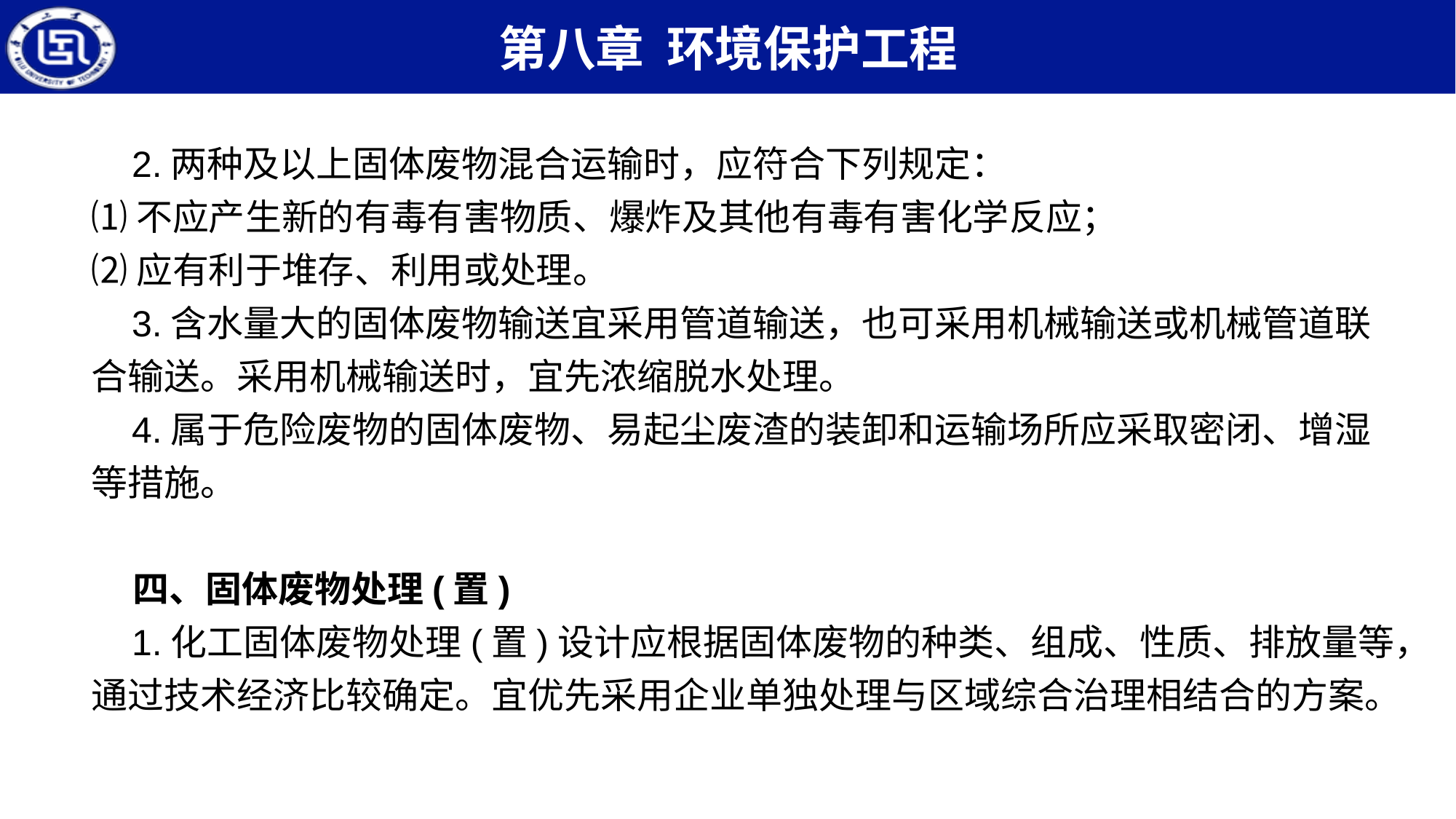

2.两种及以上固体废物混合运输时，应符合下列规定：
⑴不应产生新的有毒有害物质、爆炸及其他有毒有害化学反应；
⑵应有利于堆存、利用或处理。
    3.含水量大的固体废物输送宜采用管道输送，也可采用机械输送或机械管道联合输送。采用机械输送时，宜先浓缩脱水处理。
    4.属于危险废物的固体废物、易起尘废渣的装卸和运输场所应采取密闭、增湿等措施。

    四、固体废物处理(置)
    1.化工固体废物处理(置)设计应根据固体废物的种类、组成、性质、排放量等，通过技术经济比较确定。宜优先采用企业单独处理与区域综合治理相结合的方案。